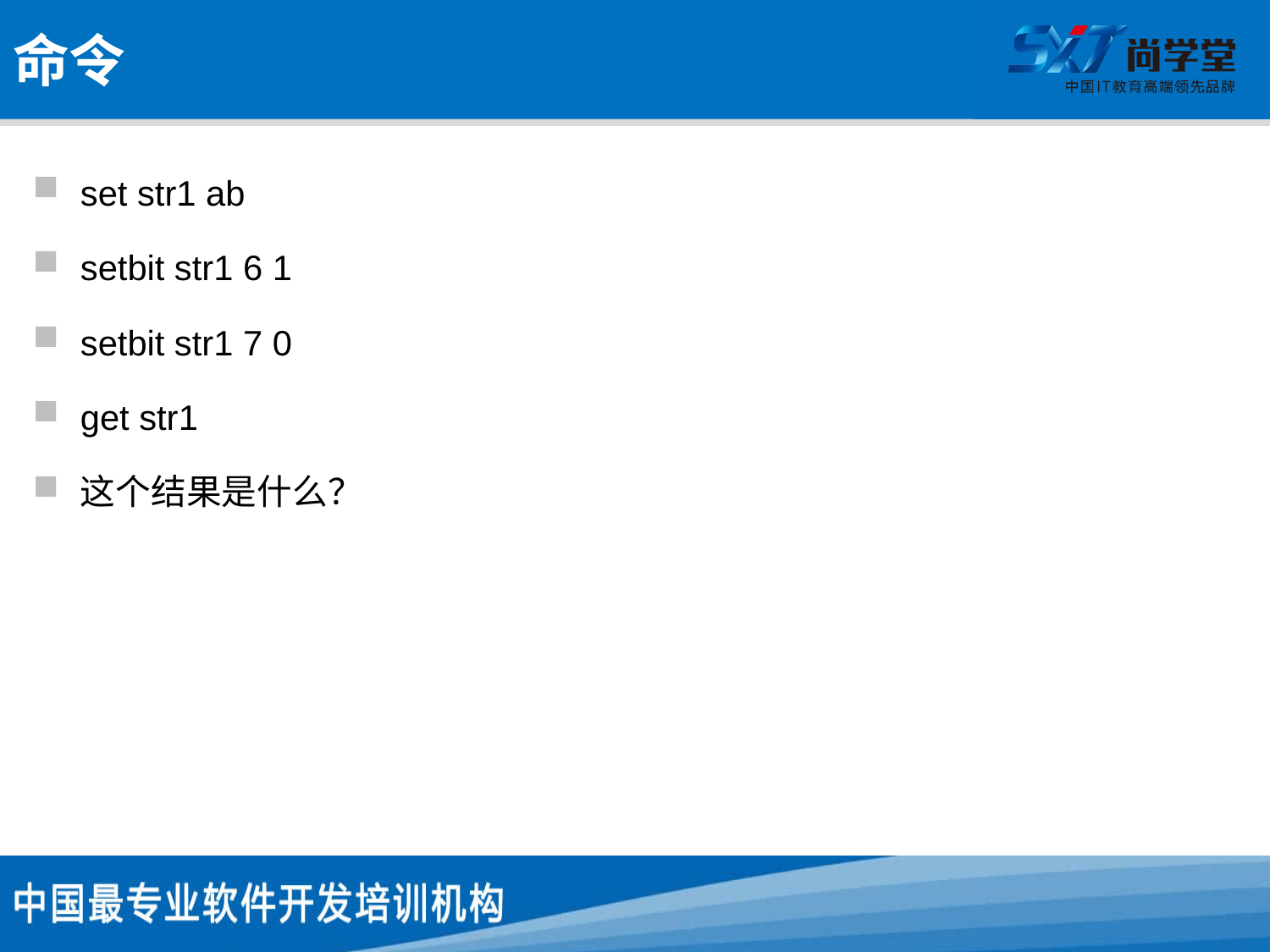

# 命令
set str1 ab
setbit str1 6 1
setbit str1 7 0
get str1
这个结果是什么？